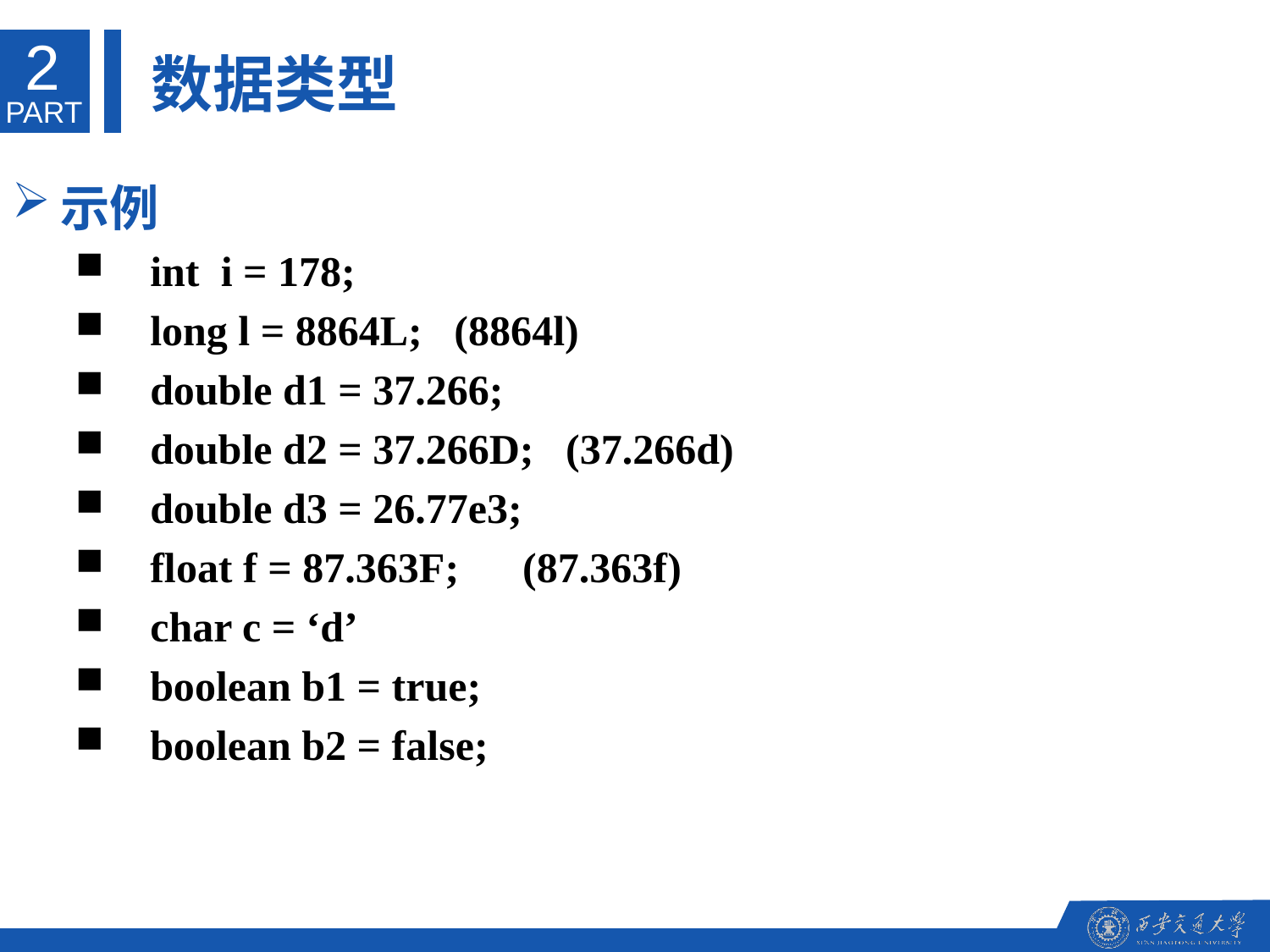

2
数据类型
PART
示例
int  i = 178;
long l = 8864L;   (8864l)
double d1 = 37.266;
double d2 = 37.266D;   (37.266d)
double d3 = 26.77e3;
float f = 87.363F;      (87.363f)
char c = ‘d’
boolean b1 = true;
boolean b2 = false;